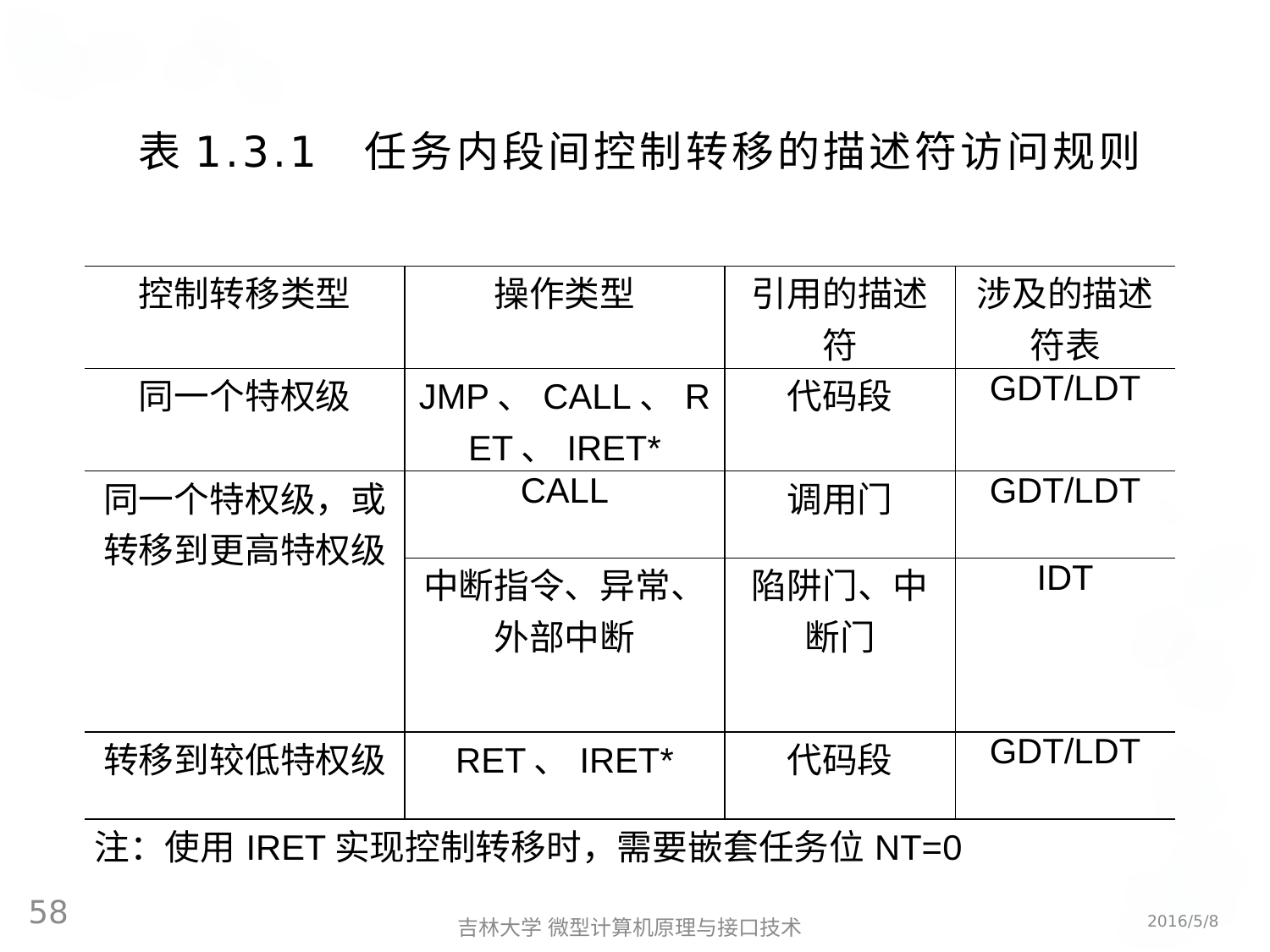

# 表1.3.1  任务内段间控制转移的描述符访问规则
| 控制转移类型 | 操作类型 | 引用的描述符 | 涉及的描述符表 |
| --- | --- | --- | --- |
| 同一个特权级 | JMP、CALL、RET、IRET\* | 代码段 | GDT/LDT |
| 同一个特权级，或转移到更高特权级 | CALL | 调用门 | GDT/LDT |
|  | 中断指令、异常、外部中断 | 陷阱门、中断门 | IDT |
| 转移到较低特权级 | RET、IRET\* | 代码段 | GDT/LDT |
| 注：使用IRET实现控制转移时，需要嵌套任务位NT=0 |  |  |  |
58
2016/5/8
吉林大学 微型计算机原理与接口技术